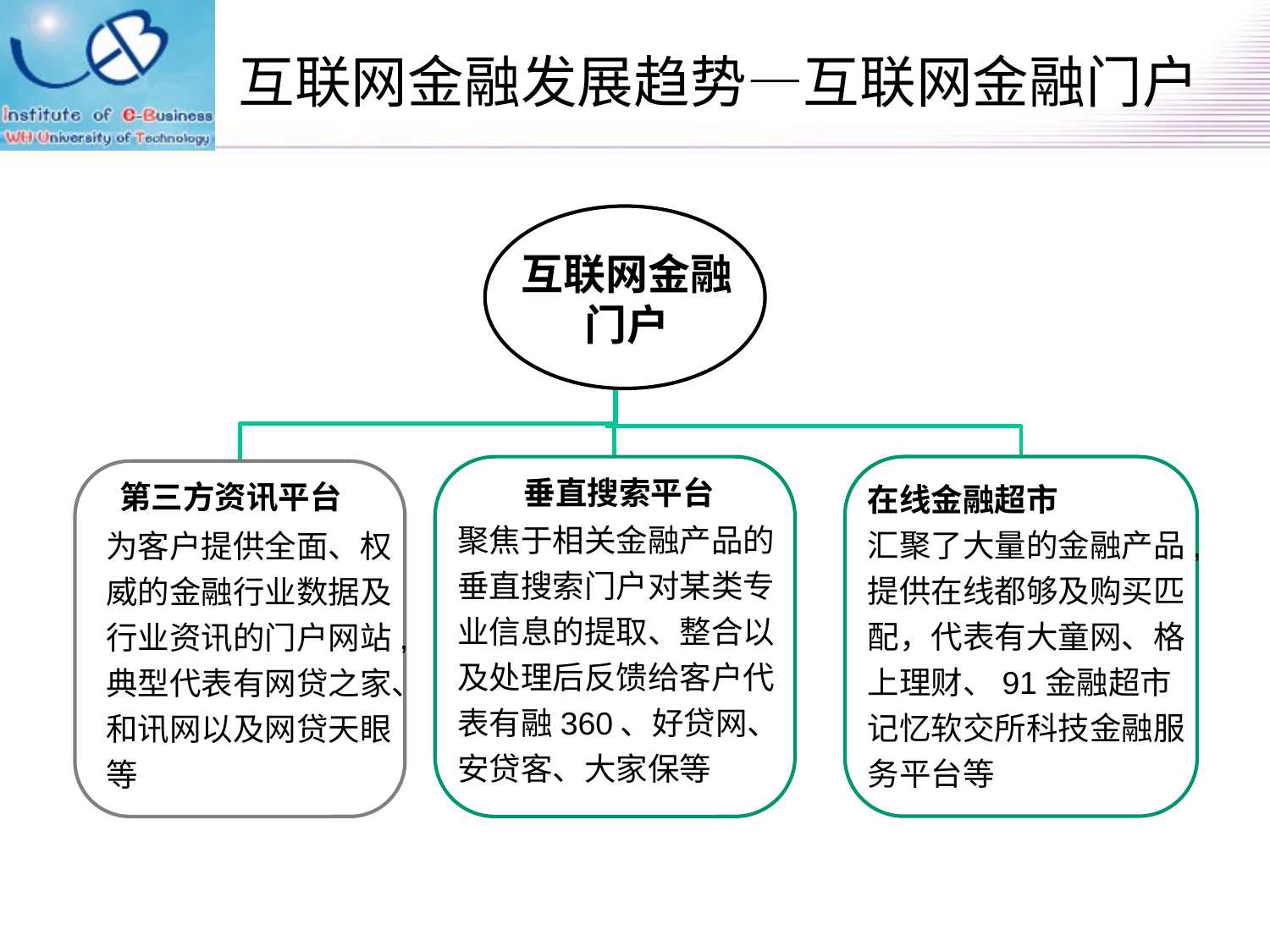

# 互联网金融发展趋势—互联网金融门户

互联网金融
门户

垂直搜索平台
聚焦于相关金融产品的垂直搜索门户对某类专业信息的提取、整合以及处理后反馈给客户代表有融360、好贷网、安贷客、大家保等

在线金融超市
汇聚了大量的金融产品, 提供在线都够及购买匹配，代表有大童网、格上理财、91金融超市记忆软交所科技金融服务平台等

第三方资讯平台
为客户提供全面、权威的金融行业数据及行业资讯的门户网站,典型代表有网贷之家、和讯网以及网贷天眼等